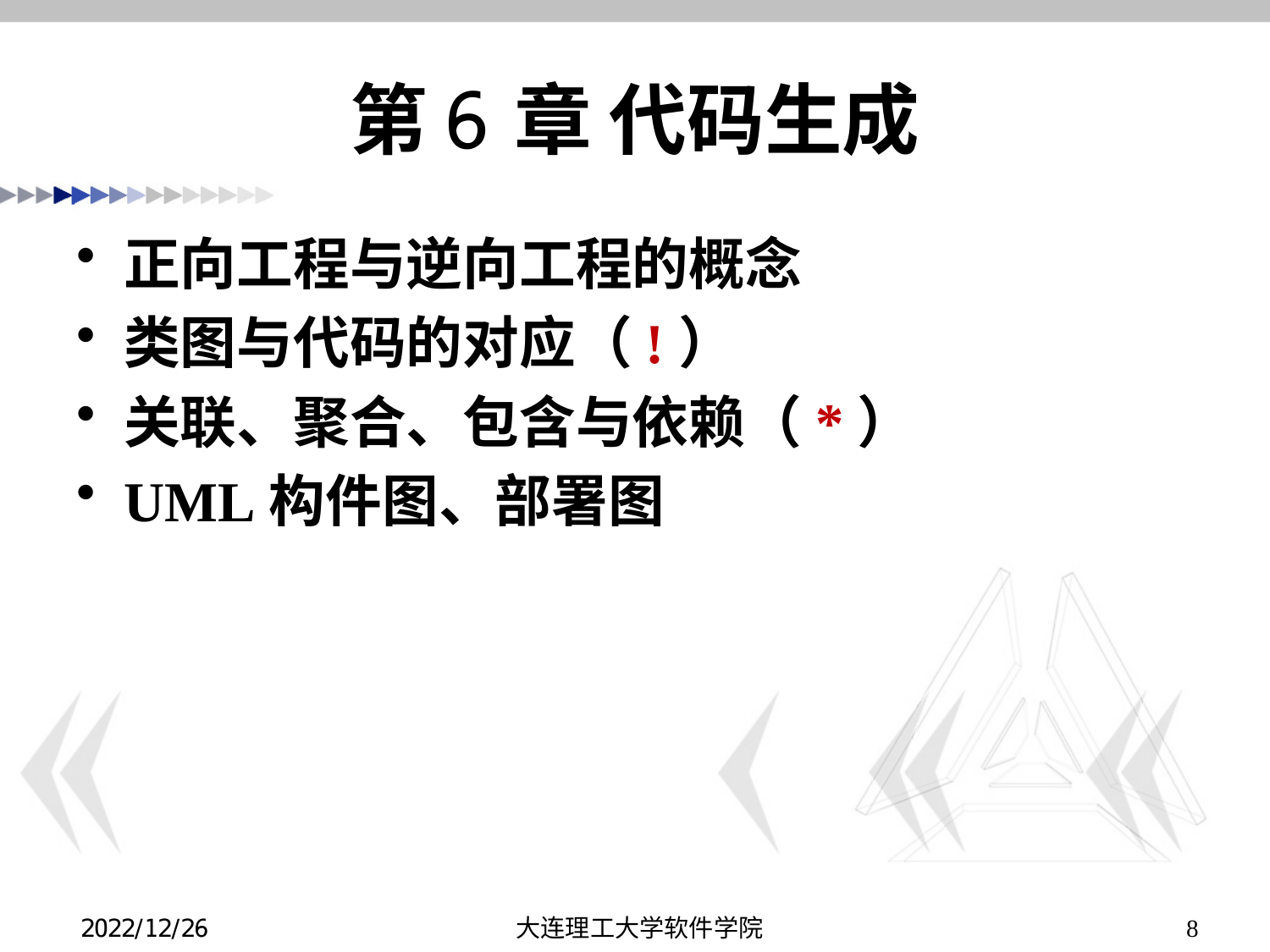

# 第6章 代码生成
正向工程与逆向工程的概念
类图与代码的对应（!）
关联、聚合、包含与依赖（*）
UML构件图、部署图
2022/12/26
大连理工大学软件学院
8